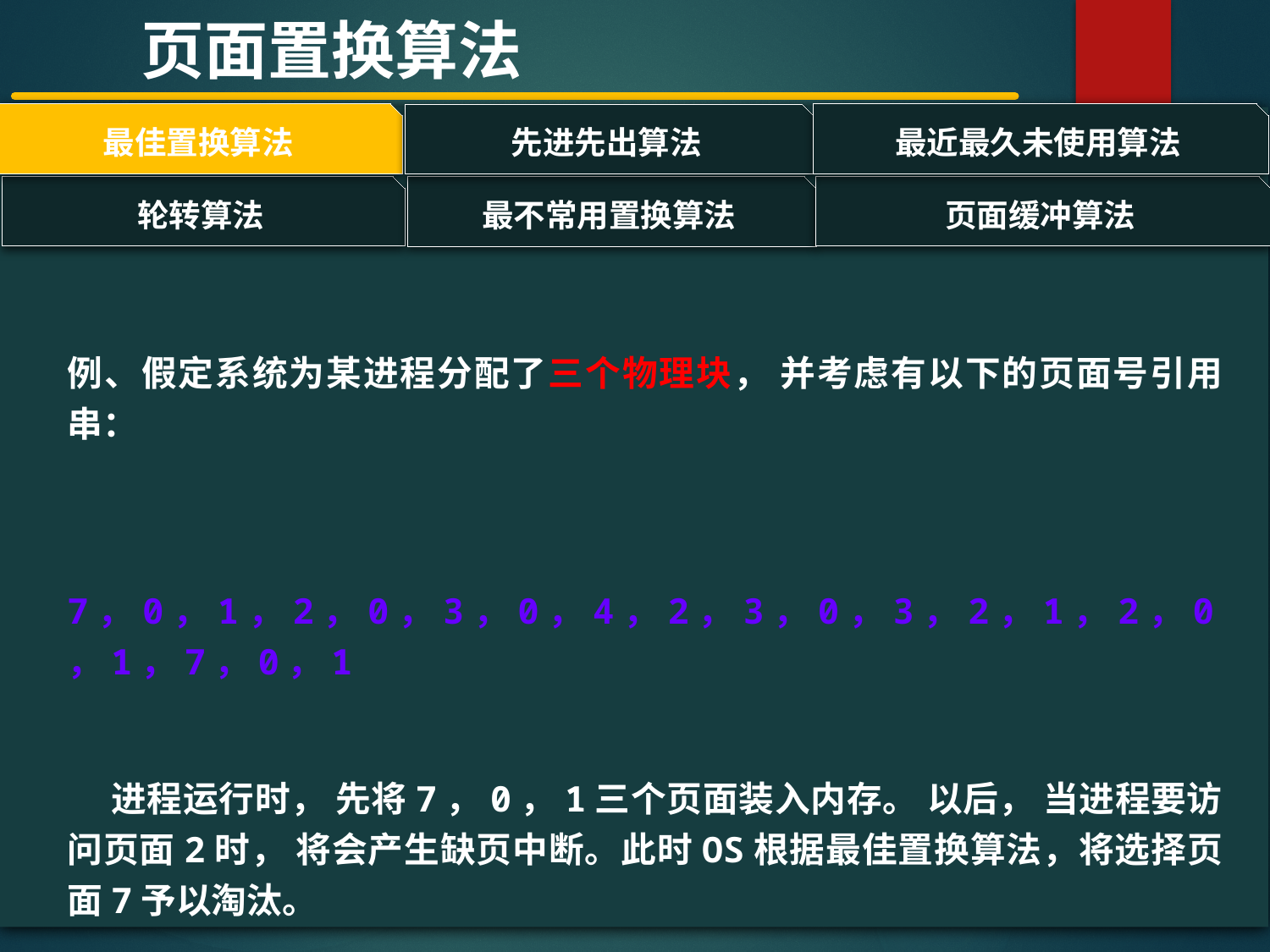

页面置换算法
最佳置换算法
最近最久未使用算法
先进先出算法
轮转算法
页面缓冲算法
最不常用置换算法
#
例、假定系统为某进程分配了三个物理块， 并考虑有以下的页面号引用串：

    7，0，1，2，0，3，0，4，2，3，0，3，2，1，2，0，1，7，0，1

    进程运行时， 先将7，0，1三个页面装入内存。 以后， 当进程要访问页面2时， 将会产生缺页中断。此时OS根据最佳置换算法，将选择页面7予以淘汰。